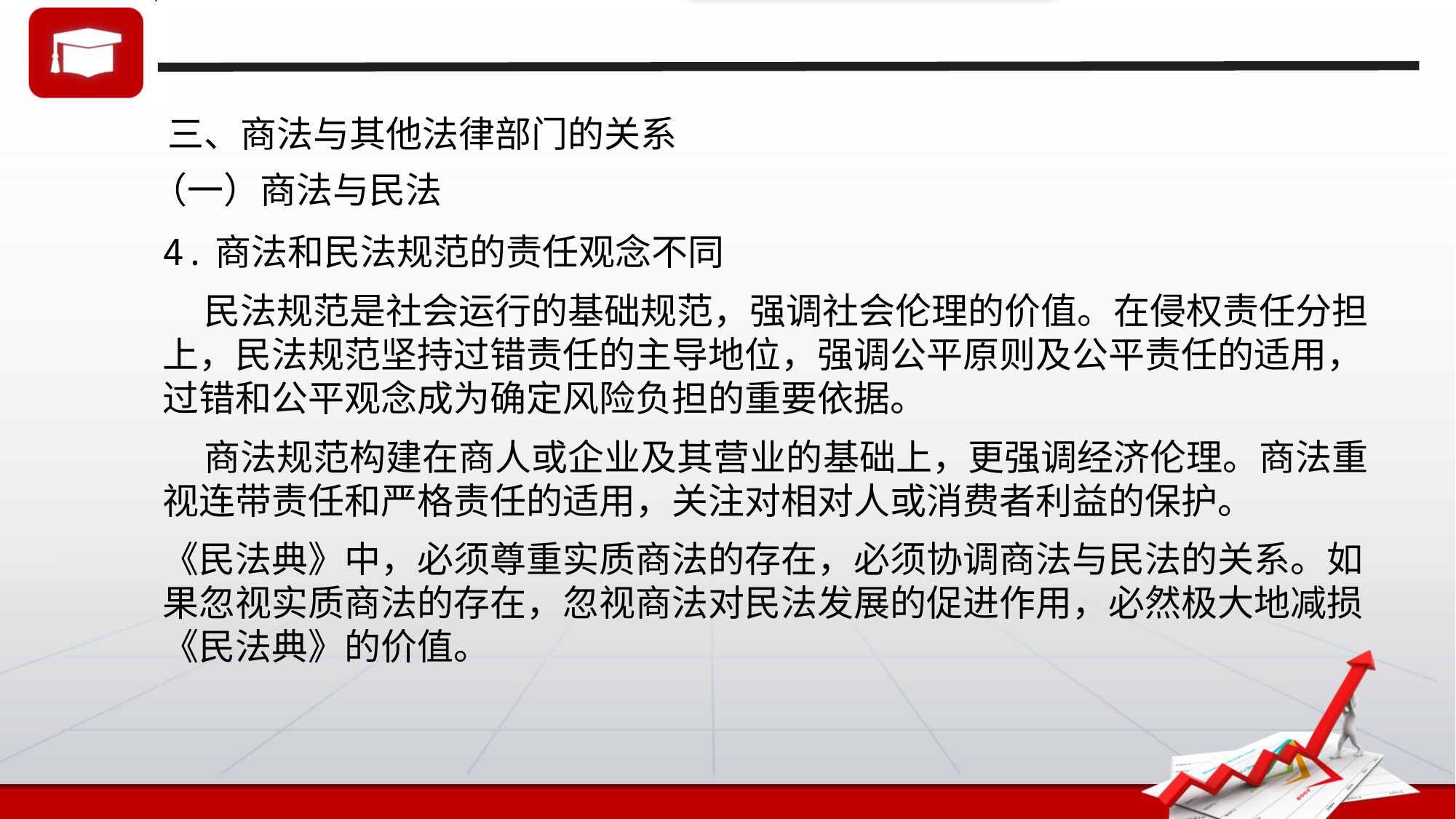

三、商法与其他法律部门的关系
（一）商法与民法
4.商法和民法规范的责任观念不同
    民法规范是社会运行的基础规范，强调社会伦理的价值。在侵权责任分担上，民法规范坚持过错责任的主导地位，强调公平原则及公平责任的适用，过错和公平观念成为确定风险负担的重要依据。
    商法规范构建在商人或企业及其营业的基础上，更强调经济伦理。商法重视连带责任和严格责任的适用，关注对相对人或消费者利益的保护。
《民法典》中，必须尊重实质商法的存在，必须协调商法与民法的关系。如果忽视实质商法的存在，忽视商法对民法发展的促进作用，必然极大地减损《民法典》的价值。